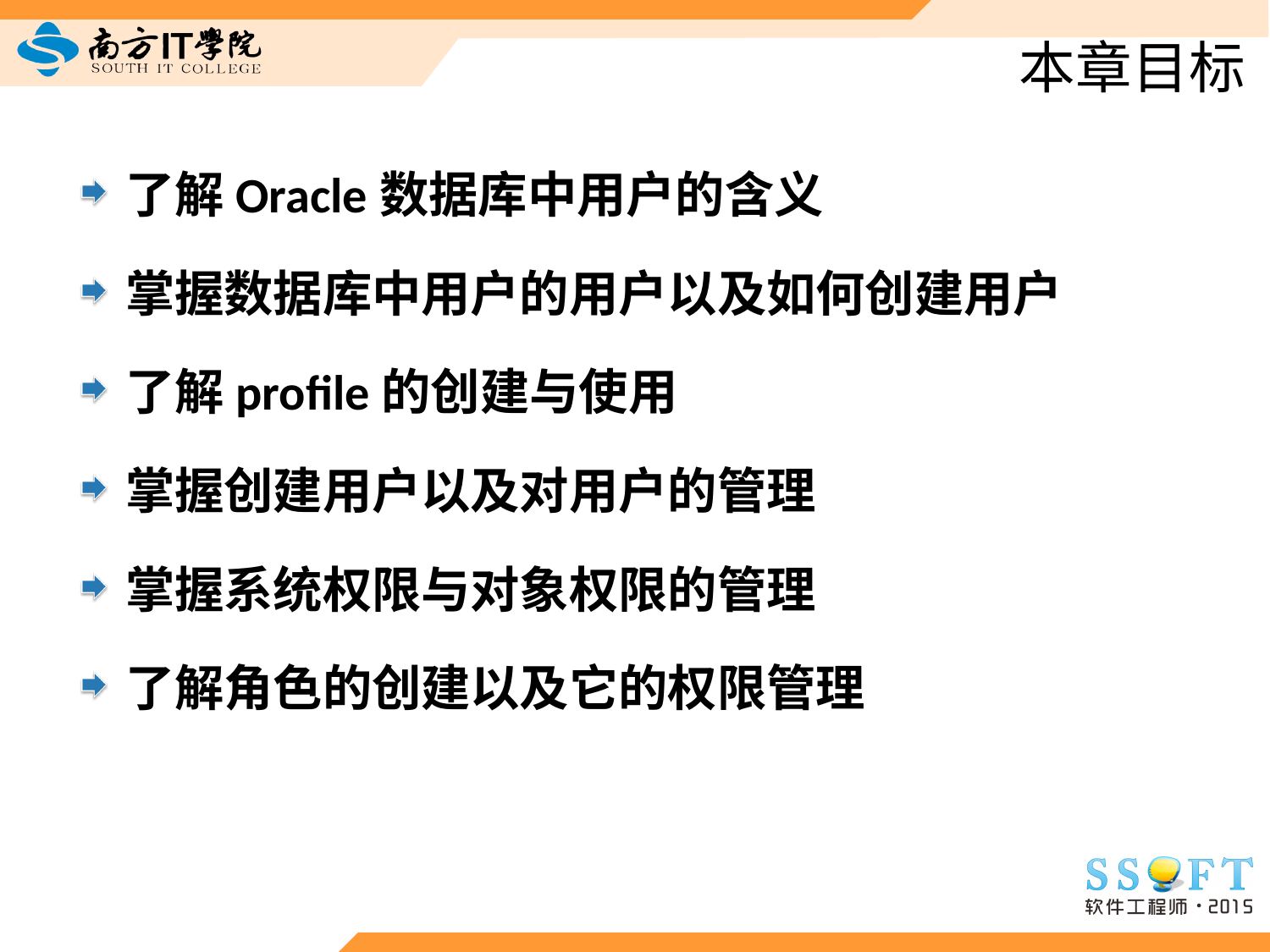

# 本章目标
了解Oracle数据库中用户的含义
掌握数据库中用户的用户以及如何创建用户
了解profile的创建与使用
掌握创建用户以及对用户的管理
掌握系统权限与对象权限的管理
了解角色的创建以及它的权限管理